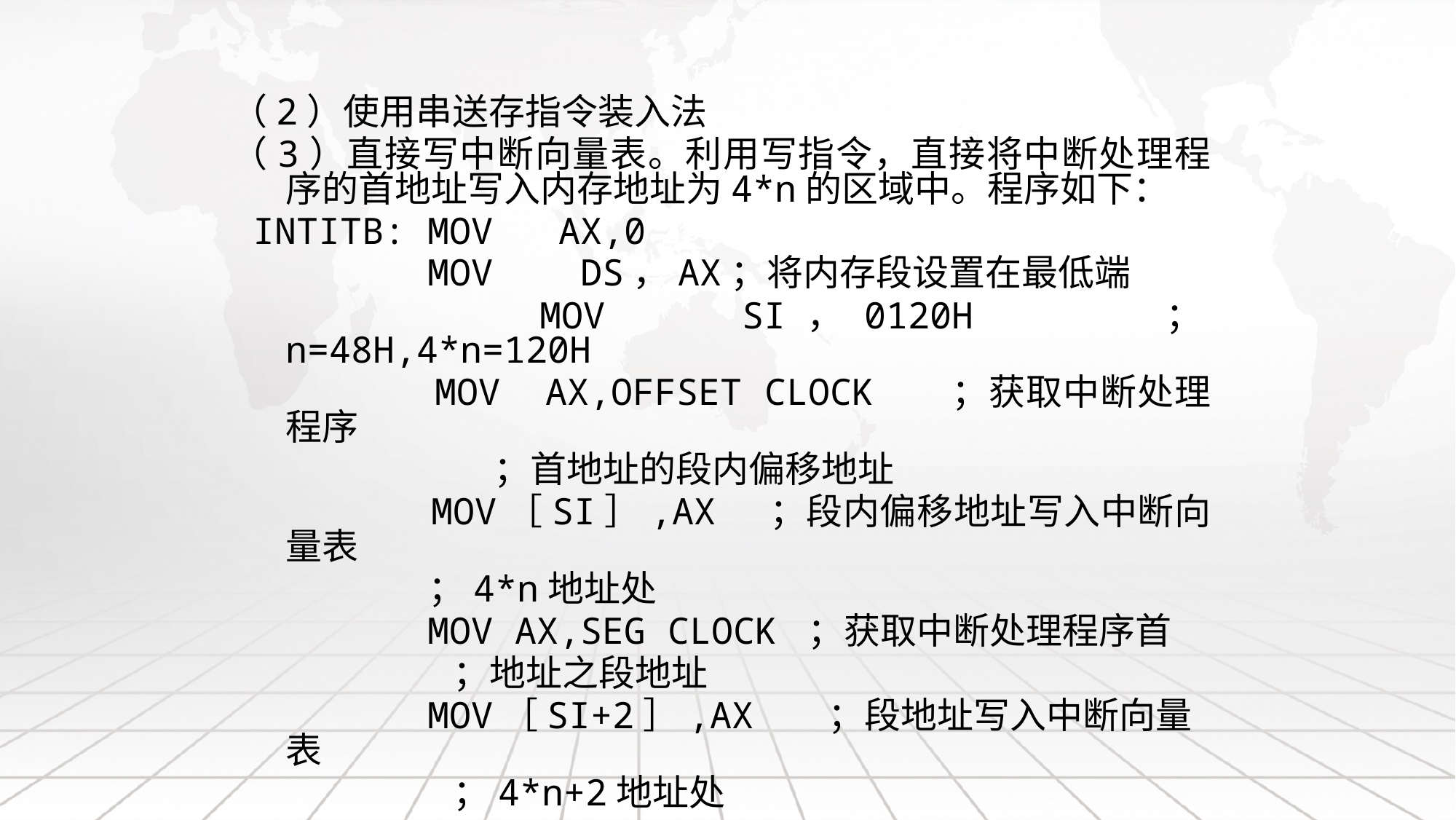

（2）使用串送存指令装入法
（3）直接写中断向量表。利用写指令，直接将中断处理程序的首地址写入内存地址为4*n的区域中。程序如下：
 INTITB: MOV   AX,0
         MOV    DS，AX；将内存段设置在最低端
         MOV    SI，0120H     ；n=48H,4*n=120H
         MOV  AX,OFFSET CLOCK   ；获取中断处理程序
                               ；首地址的段内偏移地址
         MOV［SI］,AX  ；段内偏移地址写入中断向量表
                       ；4*n地址处
         MOV AX,SEG CLOCK ；获取中断处理程序首
                          ；地址之段地址
         MOV［SI+2］,AX   ；段地址写入中断向量表
                          ；4*n+2地址处